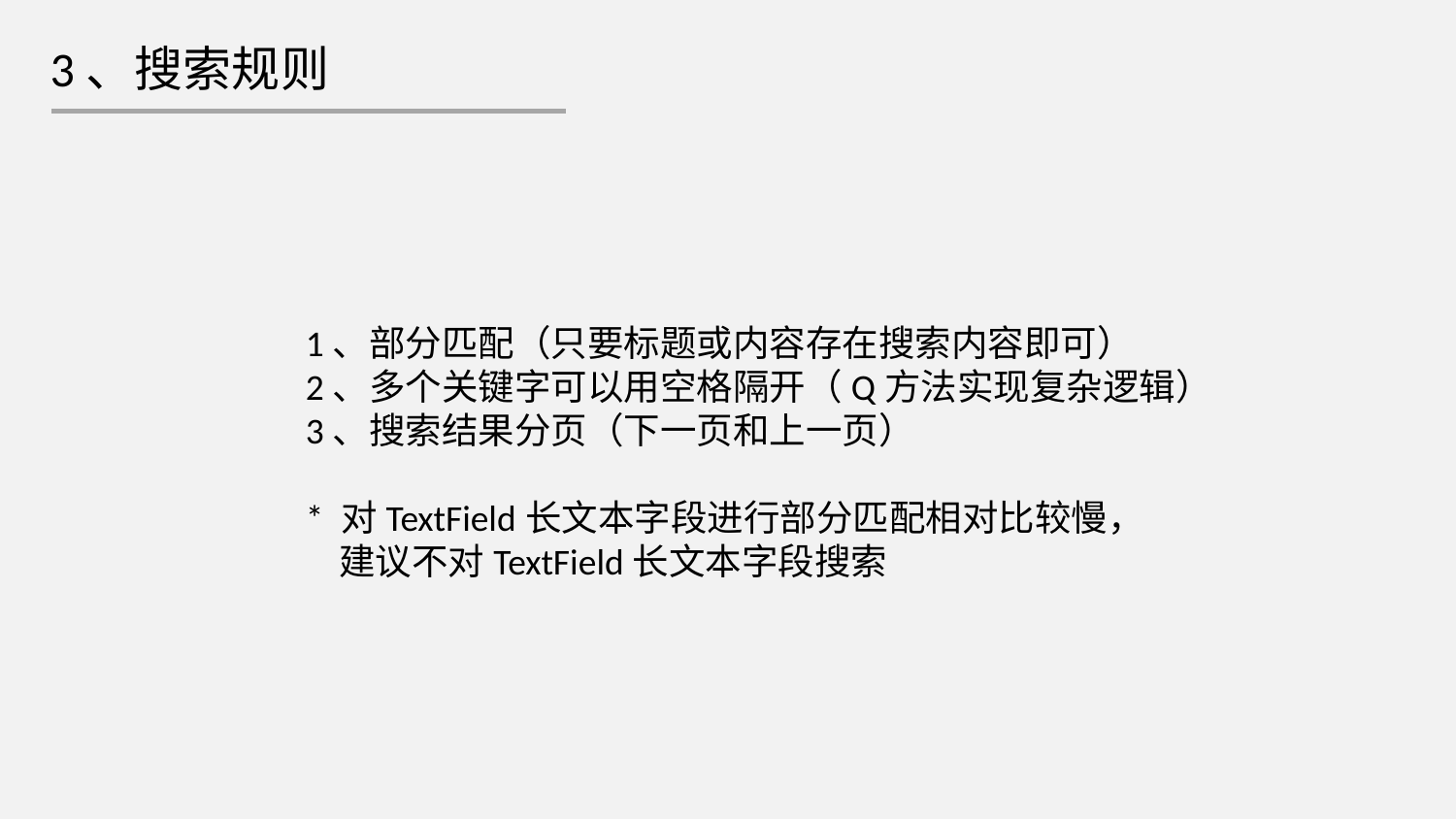

3、搜索规则
1、部分匹配（只要标题或内容存在搜索内容即可）
2、多个关键字可以用空格隔开（Q方法实现复杂逻辑）
3、搜索结果分页（下一页和上一页）

* 对TextField长文本字段进行部分匹配相对比较慢，
   建议不对TextField长文本字段搜索